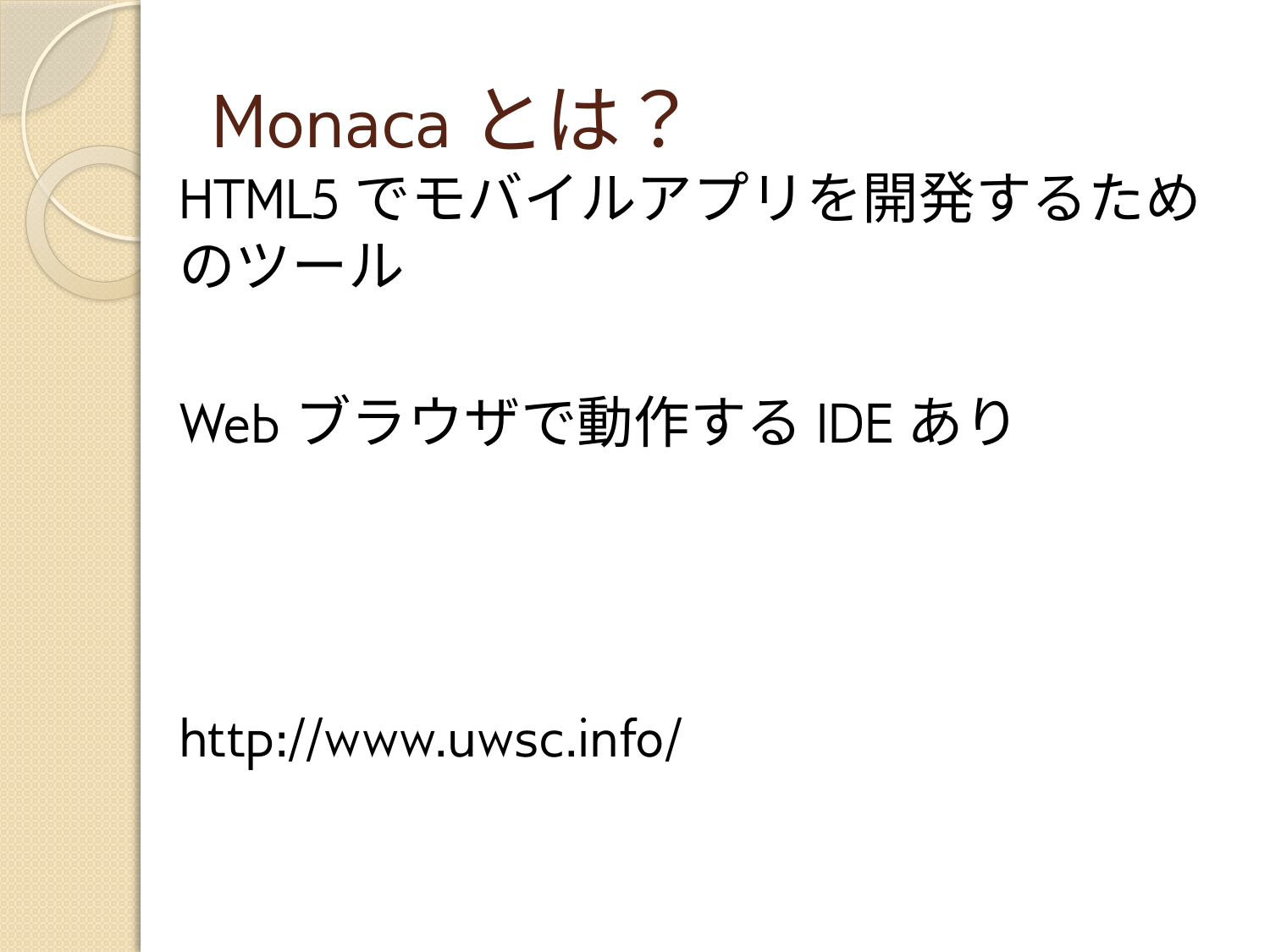

# Monacaとは？
HTML5でモバイルアプリを開発するためのツール

Webブラウザで動作するIDEあり

http://www.uwsc.info/